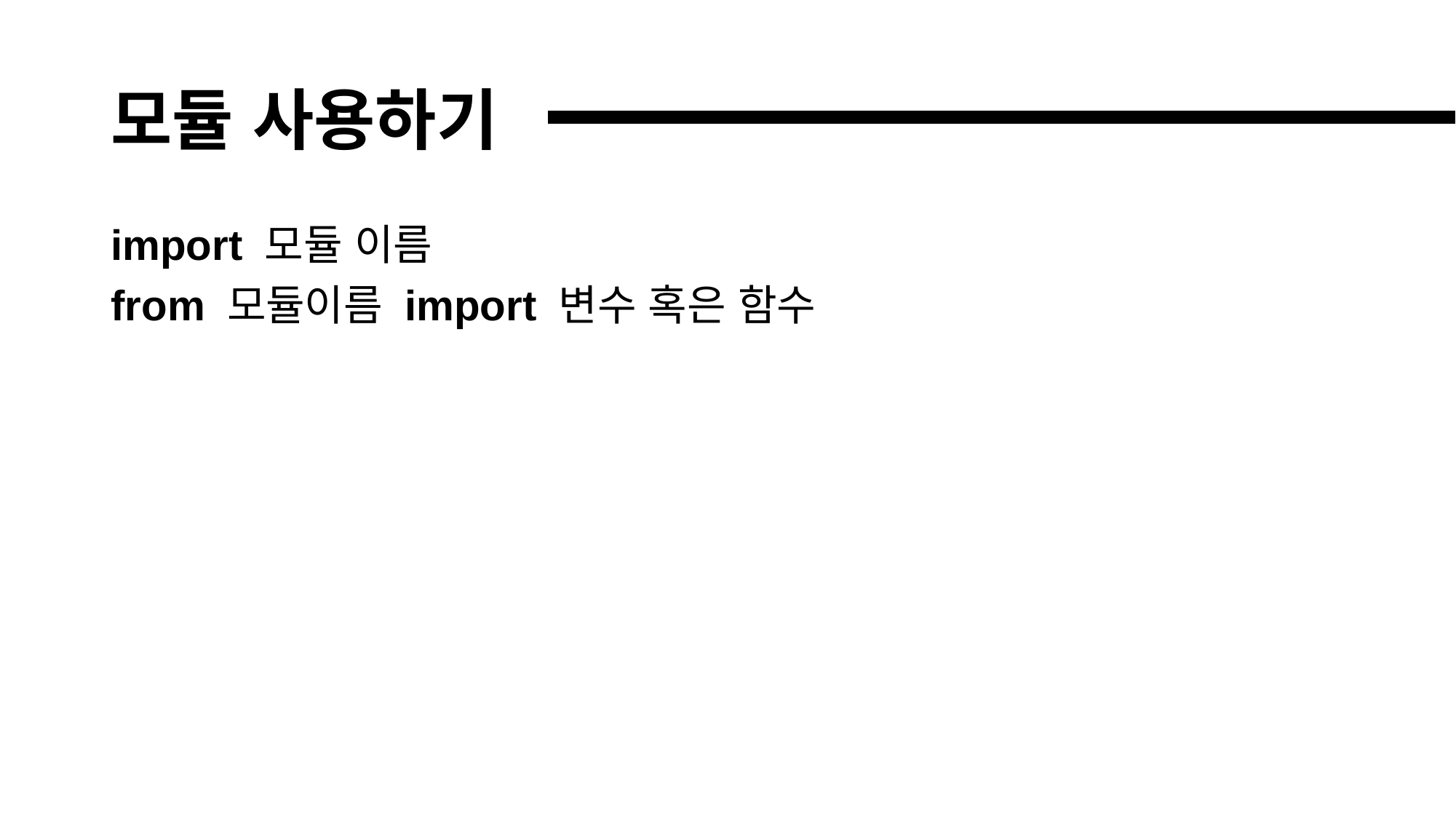

# 모듈 사용하기

import 모듈 이름
from 모듈이름 import 변수 혹은 함수